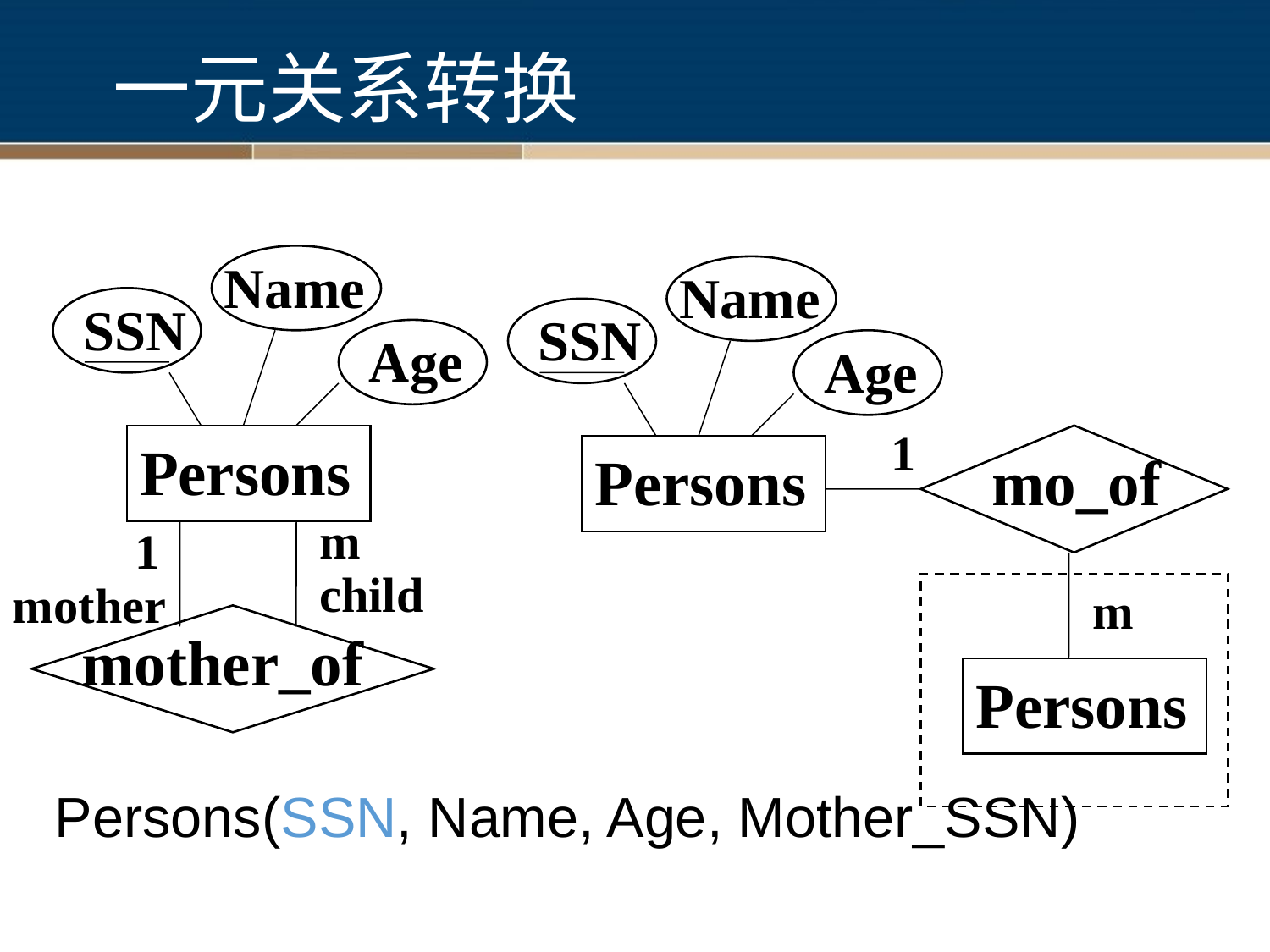

# 一元关系转换

Persons(SSN, Name, Age, Mother_SSN)

Name

Name

  SSN

  SSN

  Age

  Age

      1
Persons

Persons

 mo_of

m
child
          1
mother

m

 mother_of
Persons